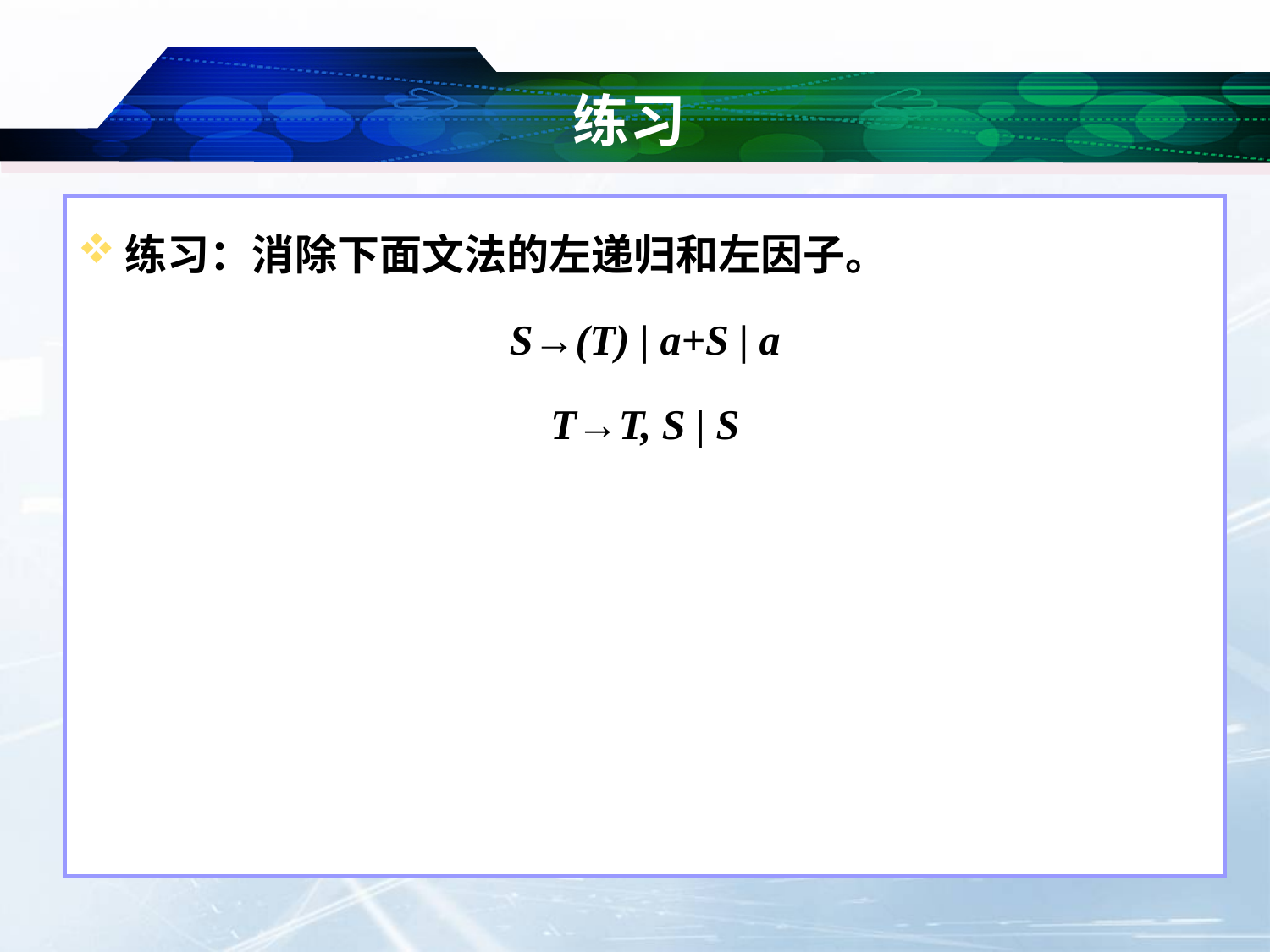

# 练习
练习：消除下面文法的左递归和左因子。
S→(T) | a+S | a
T→T, S | S